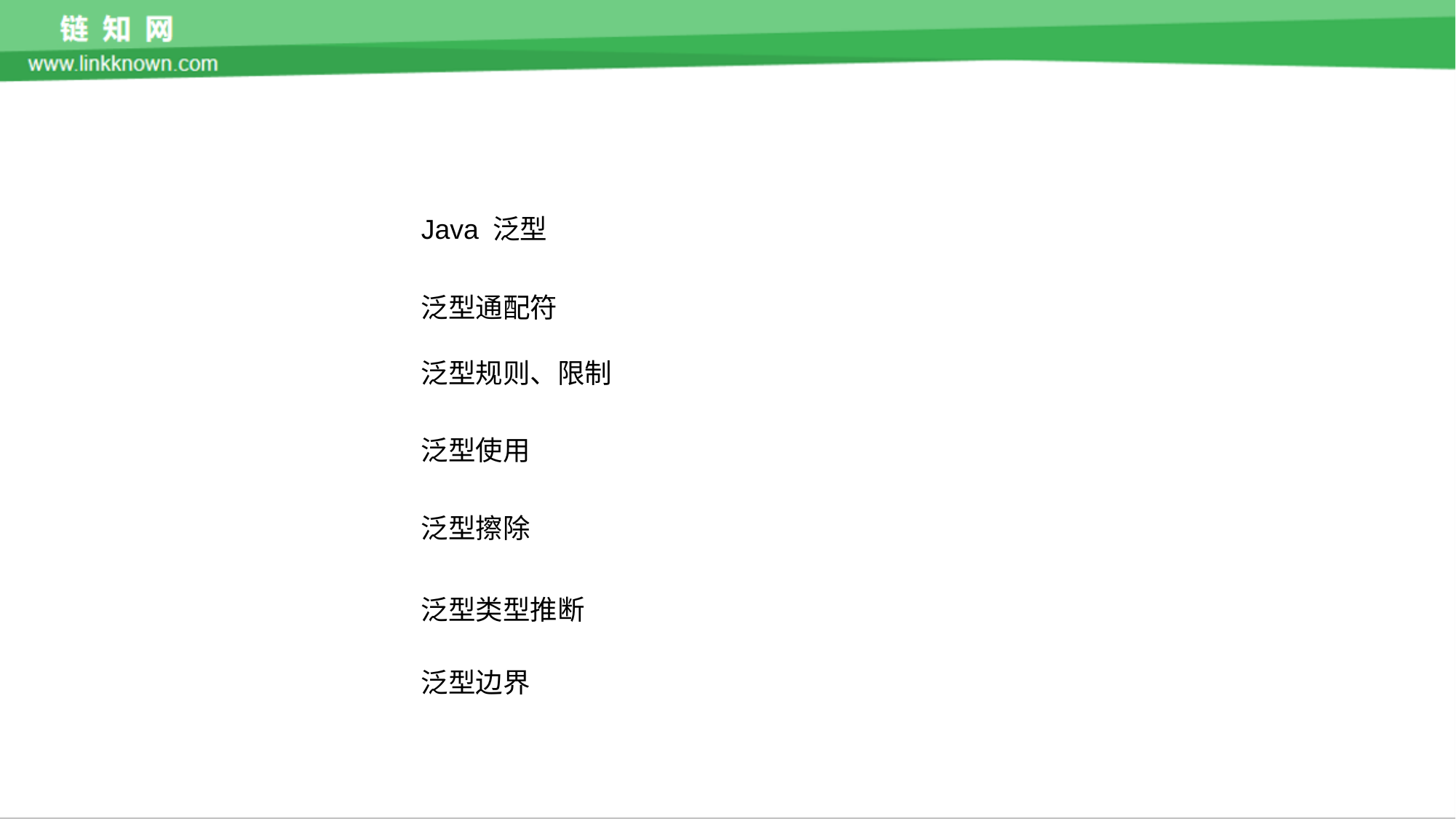

Java 泛型
泛型通配符
泛型规则、限制
泛型使用
泛型擦除
泛型类型推断
泛型边界